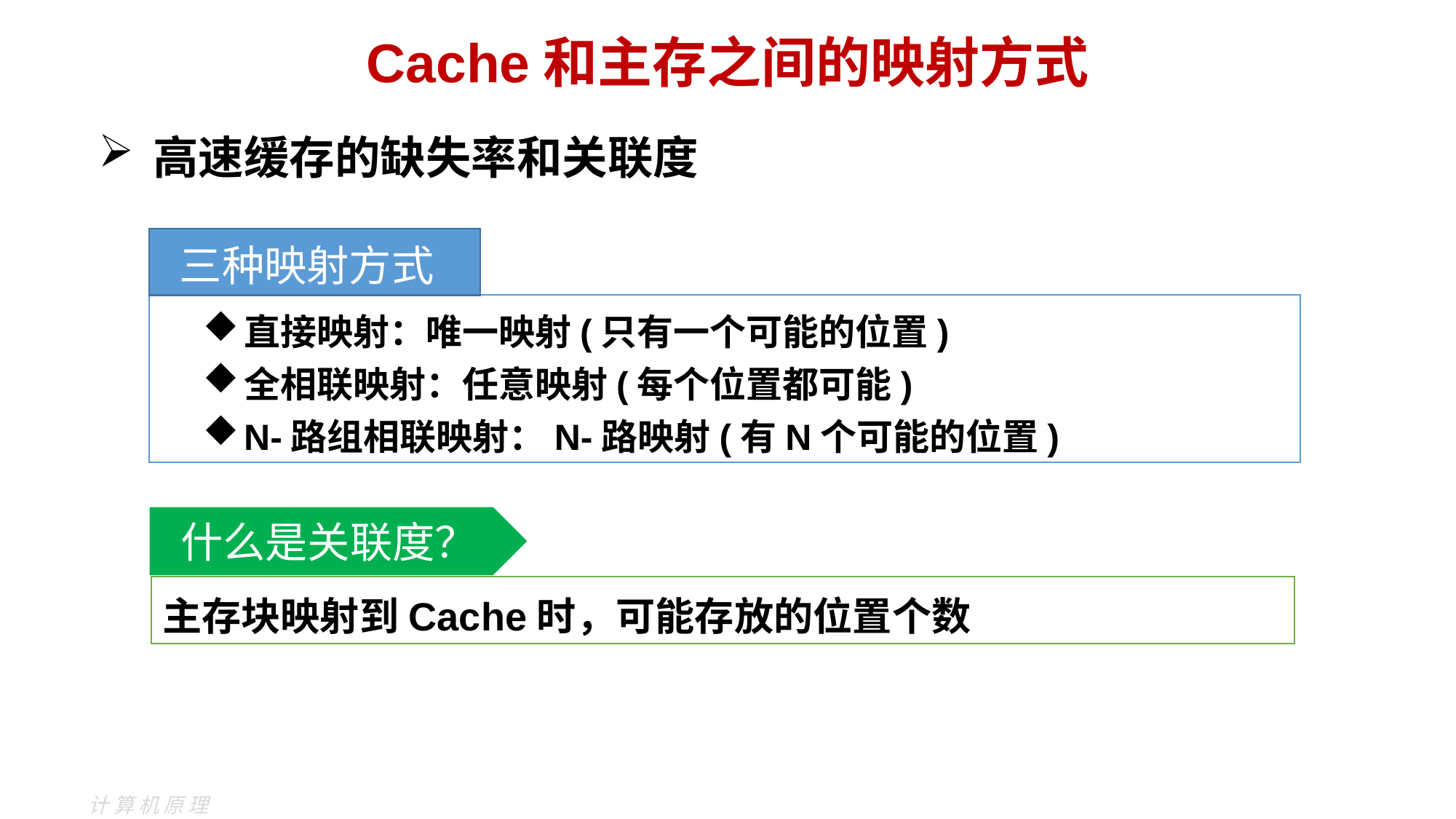

Cache和主存之间的映射方式
高速缓存的缺失率和关联度
 三种映射方式
直接映射：唯一映射(只有一个可能的位置)
全相联映射：任意映射(每个位置都可能)
N-路组相联映射：N-路映射(有N个可能的位置)
 什么是关联度？
主存块映射到Cache时，可能存放的位置个数